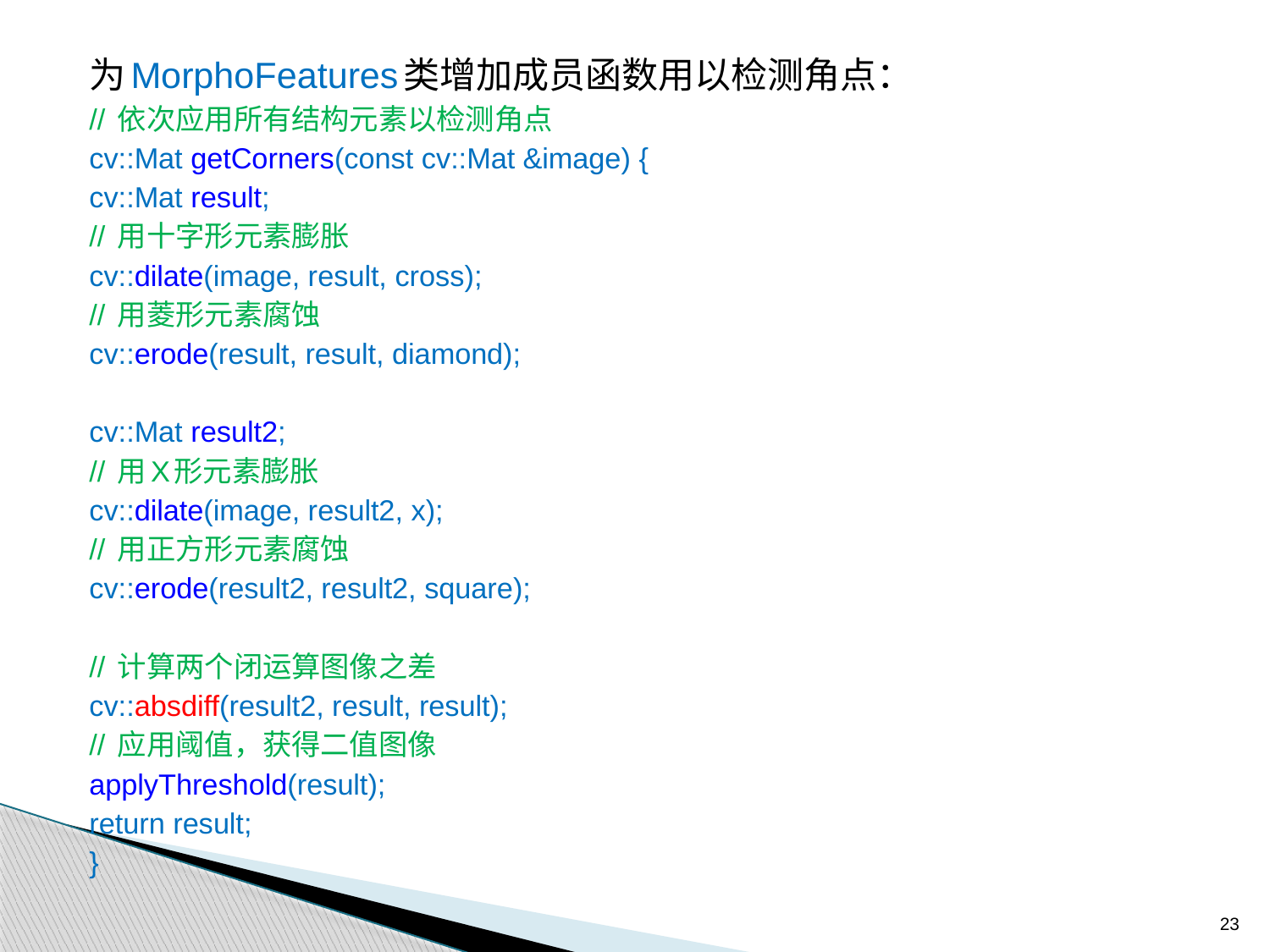

为MorphoFeatures类增加成员函数用以检测角点：
	// 依次应用所有结构元素以检测角点
	cv::Mat getCorners(const cv::Mat &image) {
		cv::Mat result;
		// 用十字形元素膨胀
		cv::dilate(image, result, cross);
		// 用菱形元素腐蚀
		cv::erode(result, result, diamond);

		cv::Mat result2;
		// 用X形元素膨胀
		cv::dilate(image, result2, x);
		// 用正方形元素腐蚀
		cv::erode(result2, result2, square);

		// 计算两个闭运算图像之差
		cv::absdiff(result2, result, result);
		// 应用阈值，获得二值图像
		applyThreshold(result);
		return result;
	}
23